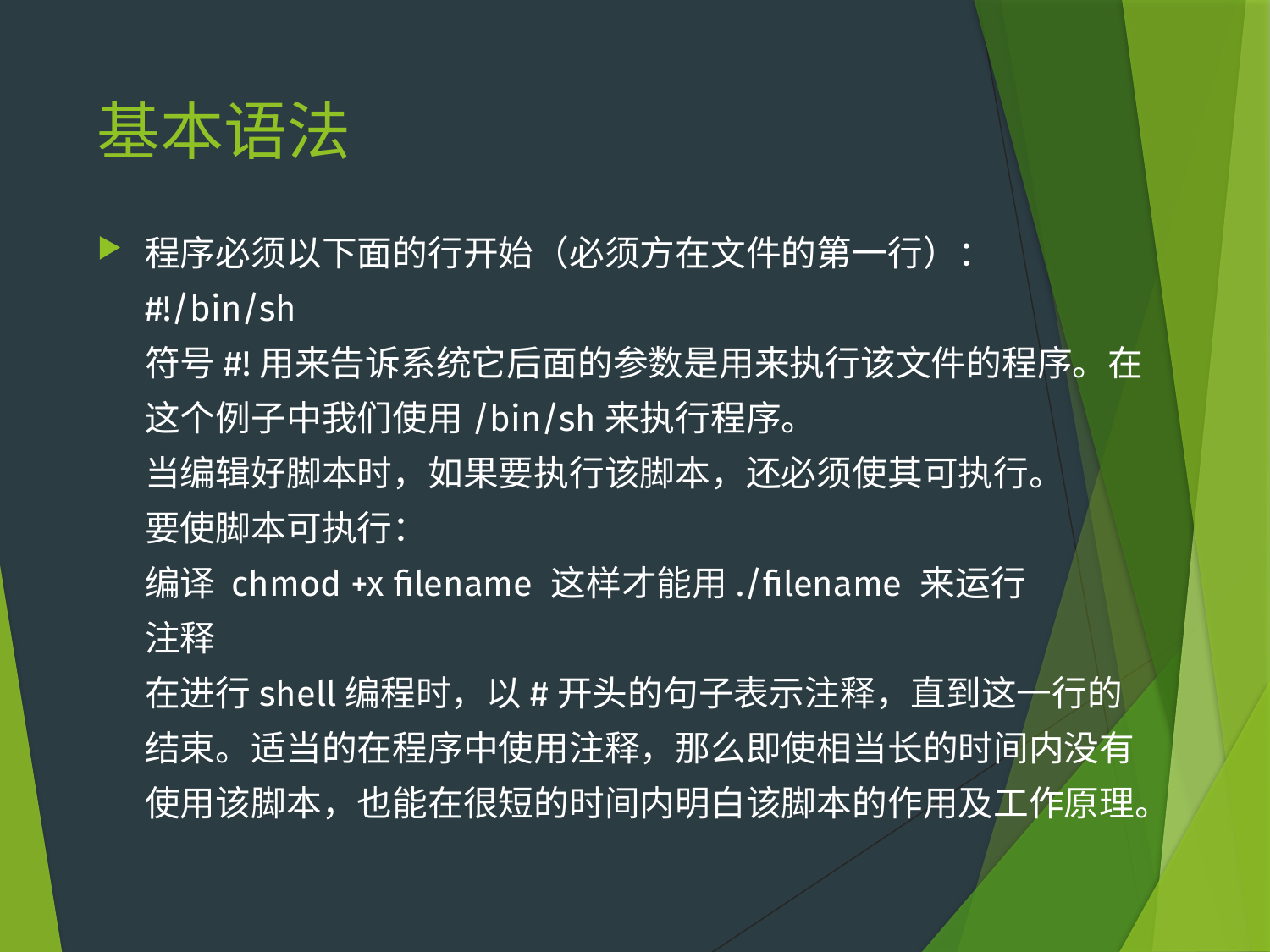

# 基本语法
程序必须以下面的行开始（必须方在文件的第一行）：
#!/bin/sh
符号#!用来告诉系统它后面的参数是用来执行该文件的程序。在这个例子中我们使用/bin/sh来执行程序。
当编辑好脚本时，如果要执行该脚本，还必须使其可执行。
要使脚本可执行：
编译 chmod +x filename 这样才能用./filename 来运行
注释
在进行shell编程时，以#开头的句子表示注释，直到这一行的结束。适当的在程序中使用注释，那么即使相当长的时间内没有使用该脚本，也能在很短的时间内明白该脚本的作用及工作原理。